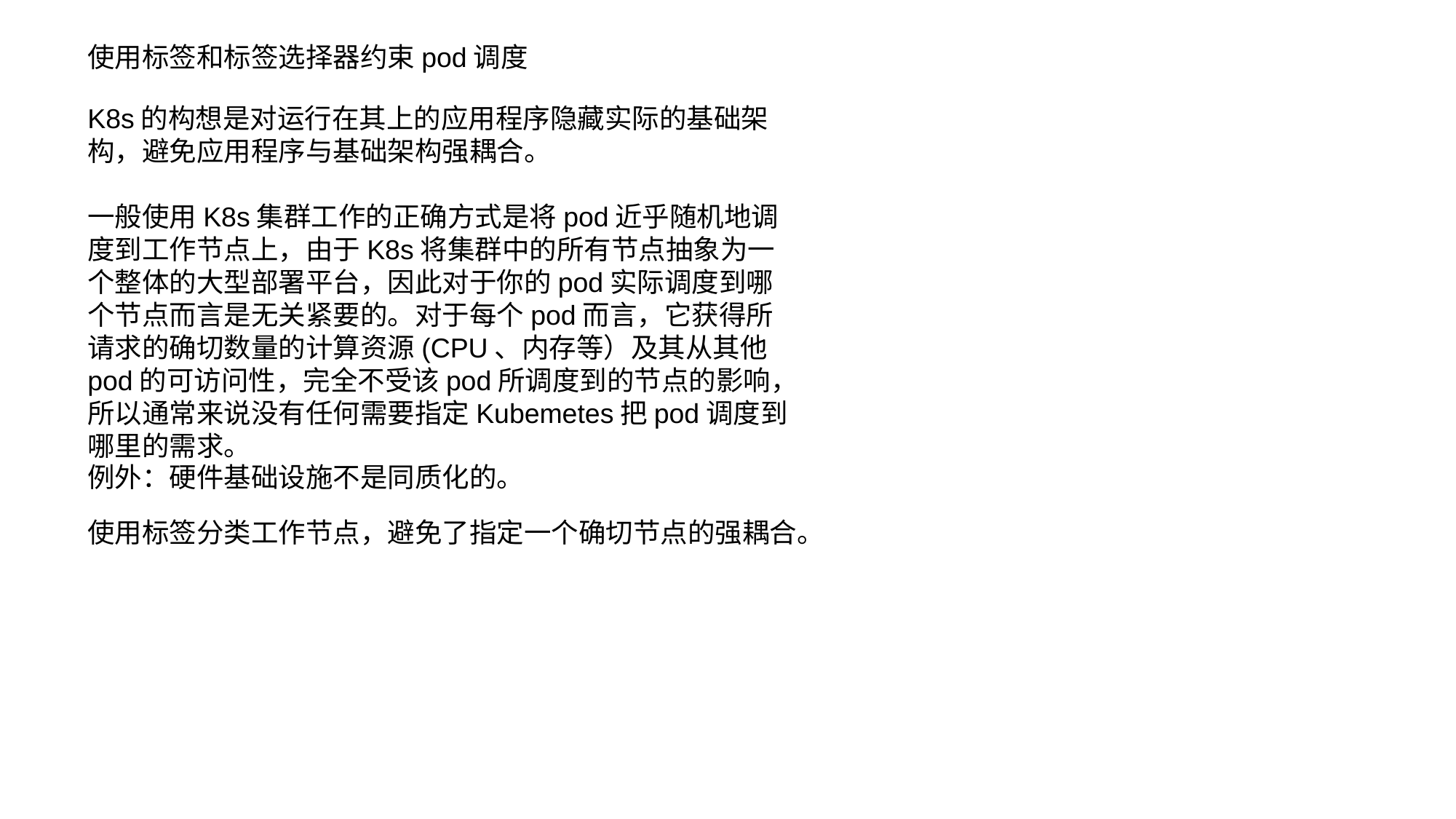

使用标签和标签选择器约束pod调度
K8s的构想是对运行在其上的应用程序隐藏实际的基础架构，避免应用程序与基础架构强耦合。

一般使用K8s集群工作的正确方式是将pod近乎随机地调度到工作节点上，由于K8s将集群中的所有节点抽象为一个整体的大型部署平台，因此对于你的pod实际调度到哪个节点而言是无关紧要的。对于每个pod而言，它获得所请求的确切数量的计算资源(CPU、内存等）及其从其他pod的可访问性，完全不受该pod所调度到的节点的影响，所以通常来说没有任何需要指定Kubemetes把pod调度到哪里的需求。
例外：硬件基础设施不是同质化的。
使用标签分类工作节点，避免了指定一个确切节点的强耦合。